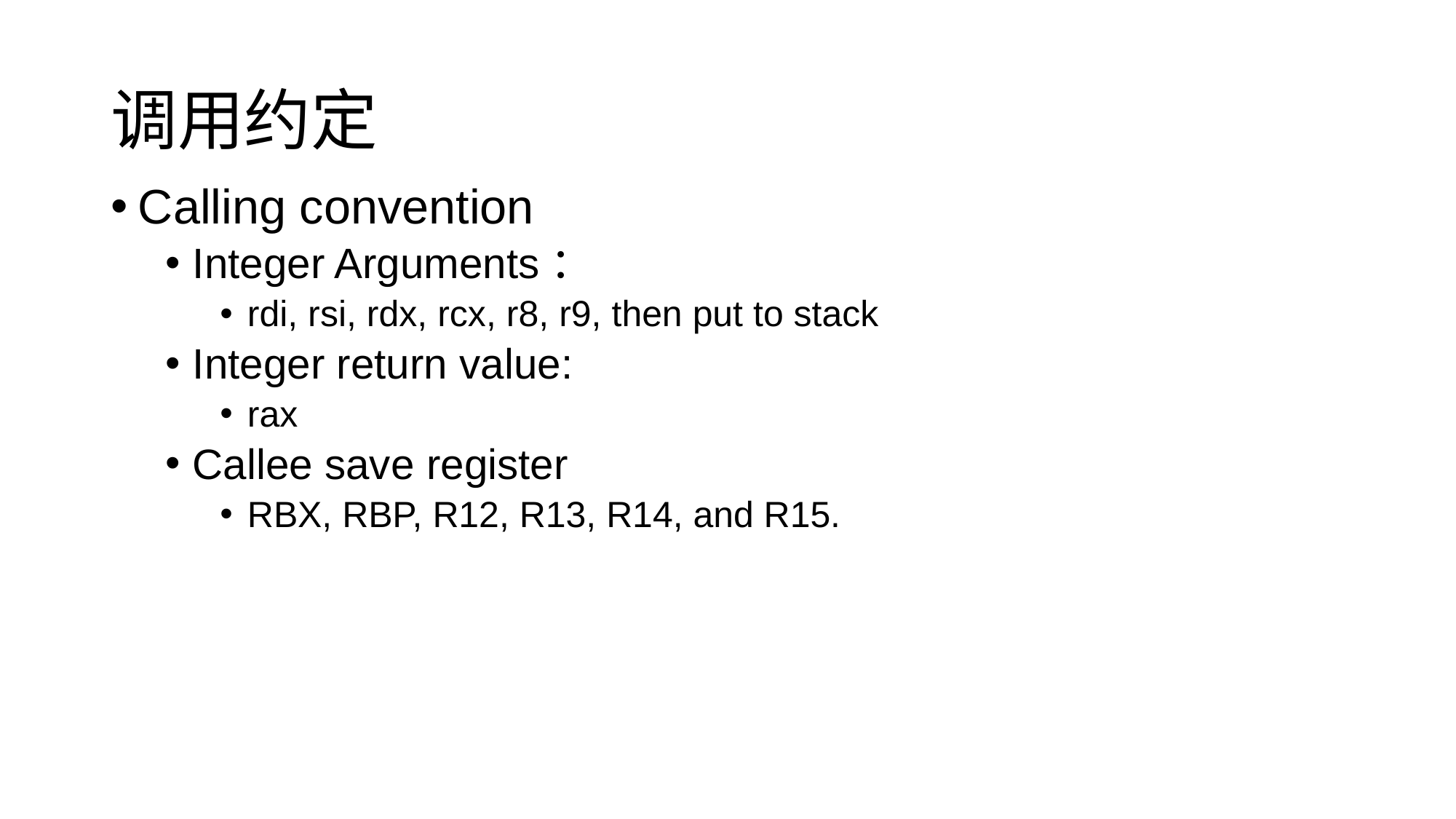

# 调用约定
Calling convention
Integer Arguments：
rdi, rsi, rdx, rcx, r8, r9, then put to stack
Integer return value:
rax
Callee save register
RBX, RBP, R12, R13, R14, and R15.